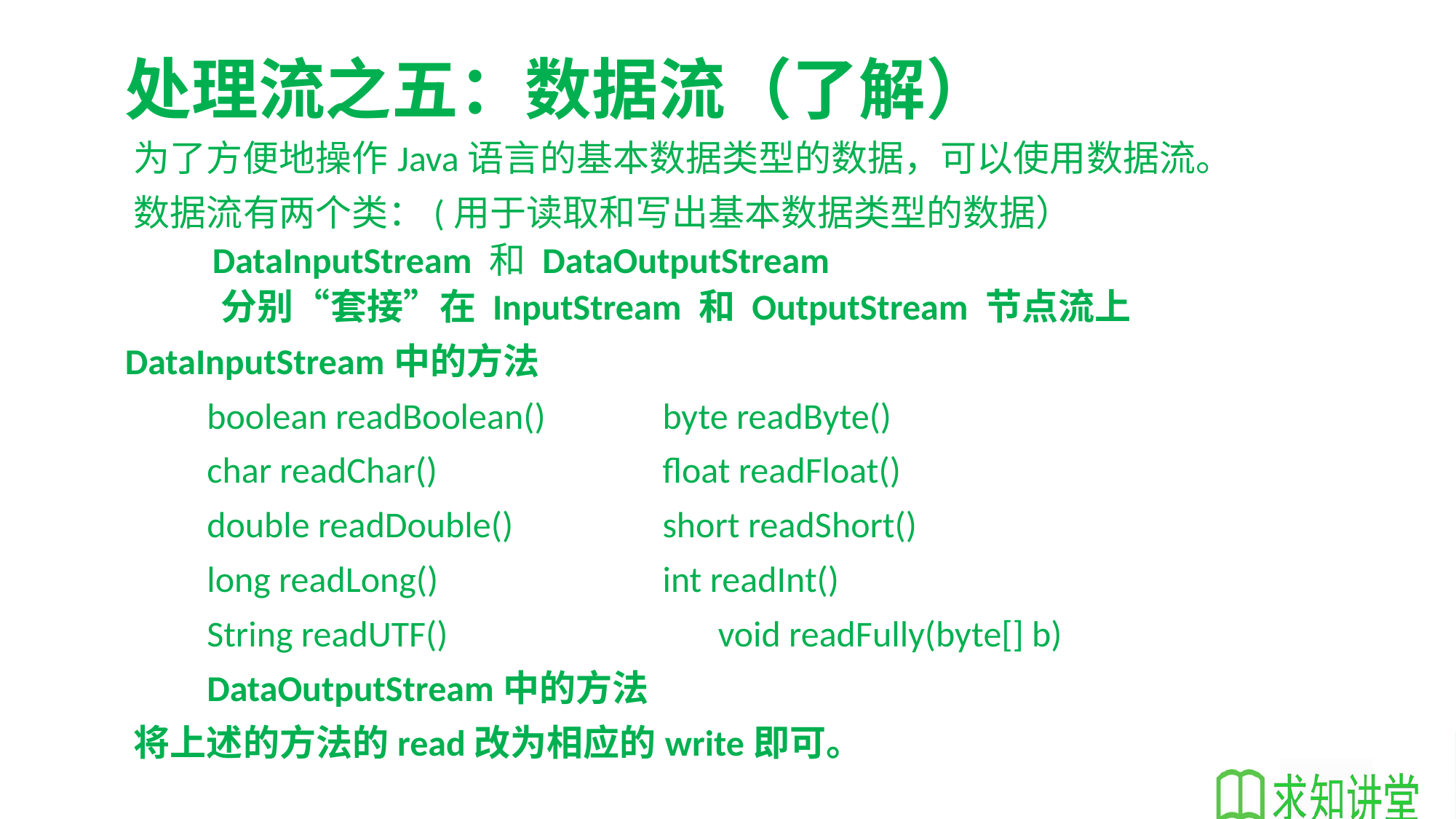

# 处理流之五：数据流（了解）
 为了方便地操作Java语言的基本数据类型的数据，可以使用数据流。
 数据流有两个类：(用于读取和写出基本数据类型的数据）
     DataInputStream 和 DataOutputStream
     分别“套接”在 InputStream 和 OutputStream 节点流上
 DataInputStream中的方法
           boolean readBoolean()		byte readByte()
           char readChar()			float readFloat()
           double readDouble()		short readShort()
           long readLong()			int readInt()
           String readUTF()                                 void readFully(byte[] b)
           DataOutputStream中的方法
 将上述的方法的read改为相应的write即可。